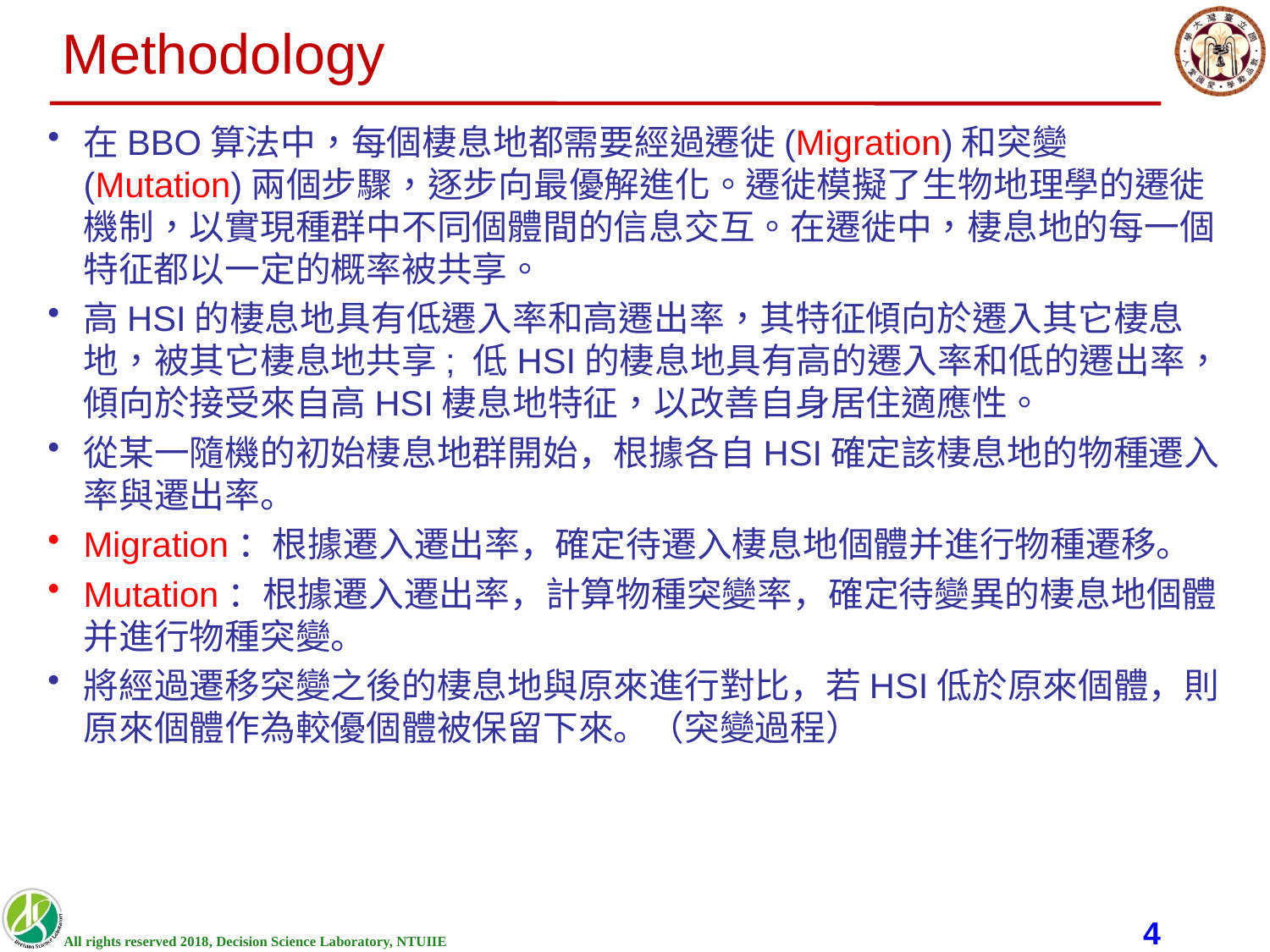

# Methodology
在BBO算法中，每個棲息地都需要經過遷徙(Migration)和突變(Mutation)兩個步驟，逐步向最優解進化。遷徙模擬了生物地理學的遷徙機制，以實現種群中不同個體間的信息交互。在遷徙中，棲息地的每一個特征都以一定的概率被共享。
高HSI的棲息地具有低遷入率和高遷出率，其特征傾向於遷入其它棲息地，被其它棲息地共享; 低HSI的棲息地具有高的遷入率和低的遷出率，傾向於接受來自高HSI棲息地特征，以改善自身居住適應性。
從某一隨機的初始棲息地群開始，根據各自HSI確定該棲息地的物種遷入率與遷出率。
Migration：根據遷入遷出率，確定待遷入棲息地個體并進行物種遷移。
Mutation：根據遷入遷出率，計算物種突變率，確定待變異的棲息地個體并進行物種突變。
將經過遷移突變之後的棲息地與原來進行對比，若HSI低於原來個體，則原來個體作為較優個體被保留下來。（突變過程）